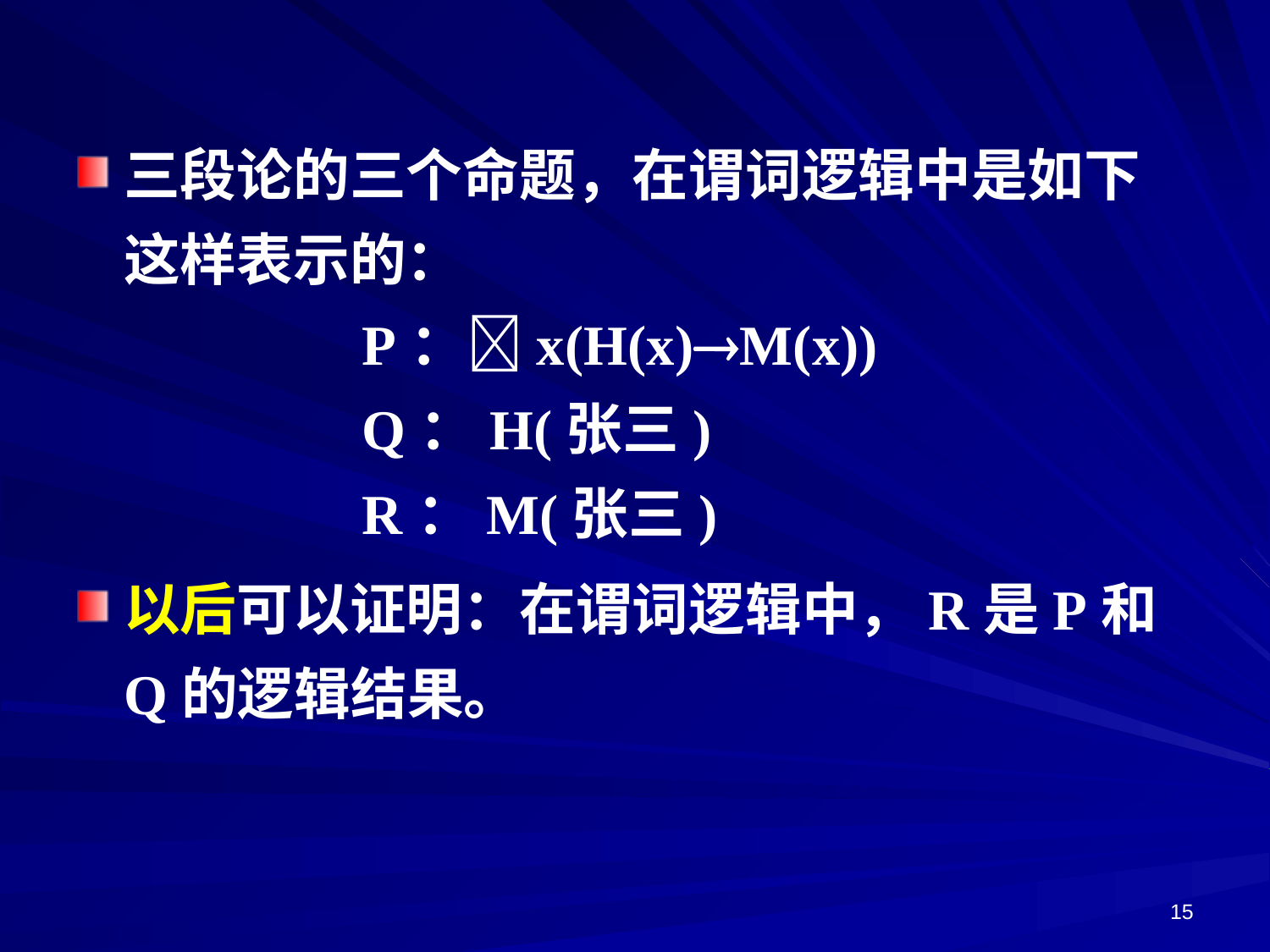

三段论的三个命题，在谓词逻辑中是如下这样表示的：
	P：∀x(H(x)→M(x))
	Q：H(张三)
	R：M(张三)
以后可以证明：在谓词逻辑中，R是P和Q的逻辑结果。
15